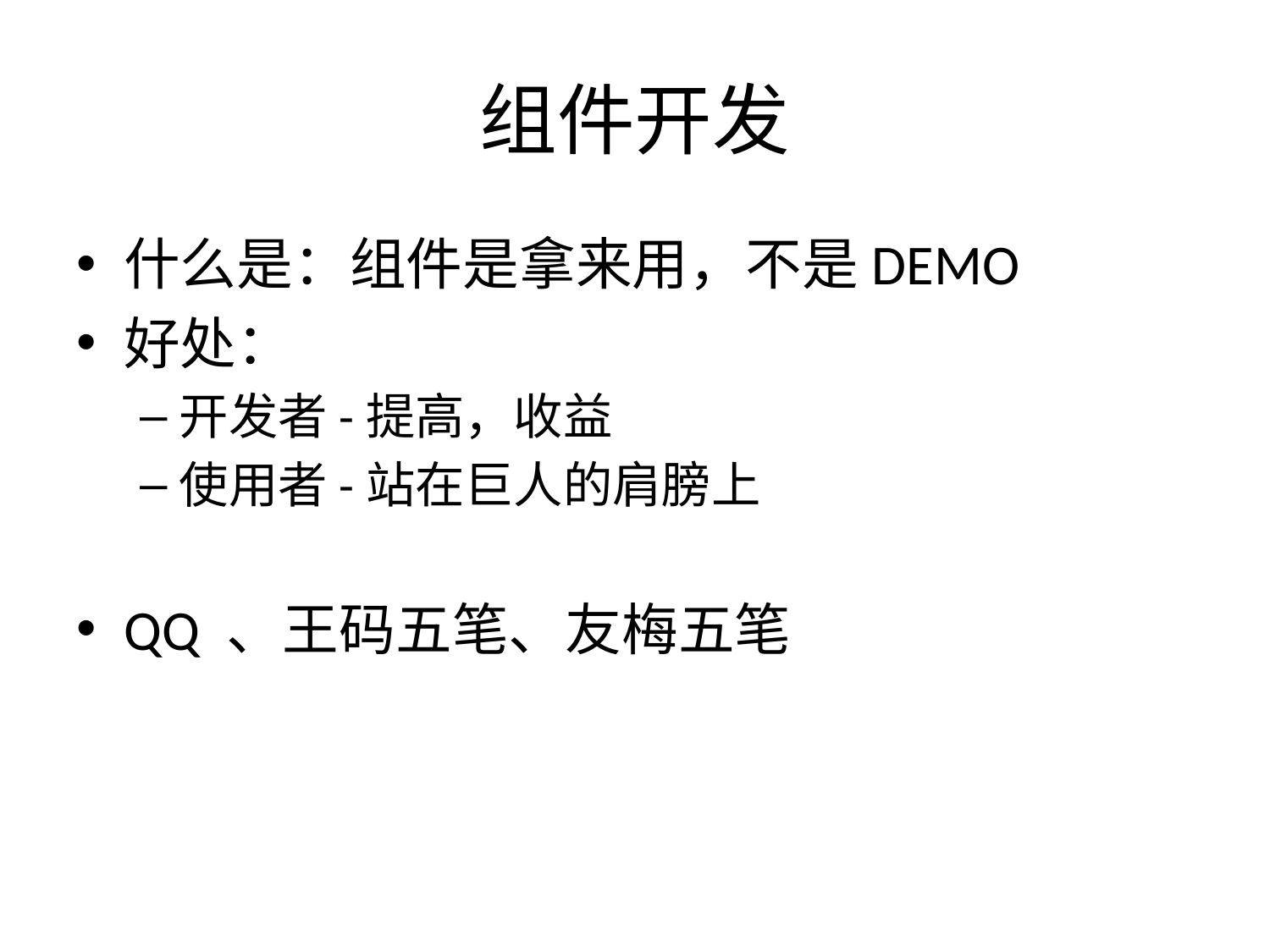

# 组件开发
什么是：组件是拿来用，不是DEMO
好处：
开发者-提高，收益
使用者-站在巨人的肩膀上

QQ 、王码五笔、友梅五笔